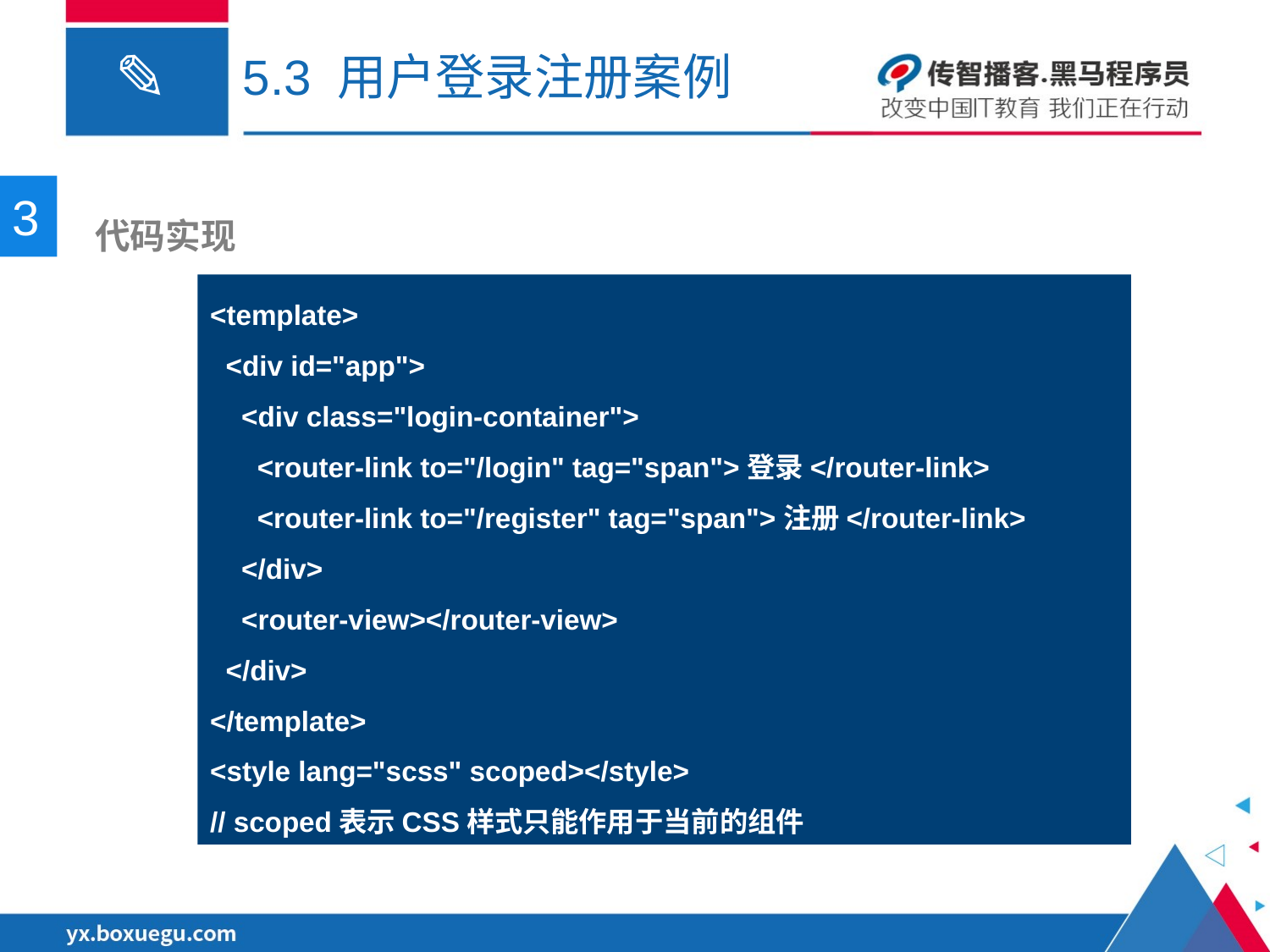

# 5.3 用户登录注册案例

3
  代码实现
<template>
  <div id="app">
    <div class="login-container">
      <router-link to="/login" tag="span">登录</router-link>
      <router-link to="/register" tag="span">注册</router-link>
    </div>
    <router-view></router-view>
  </div>
</template>
<style lang="scss" scoped></style>
// scoped表示CSS样式只能作用于当前的组件